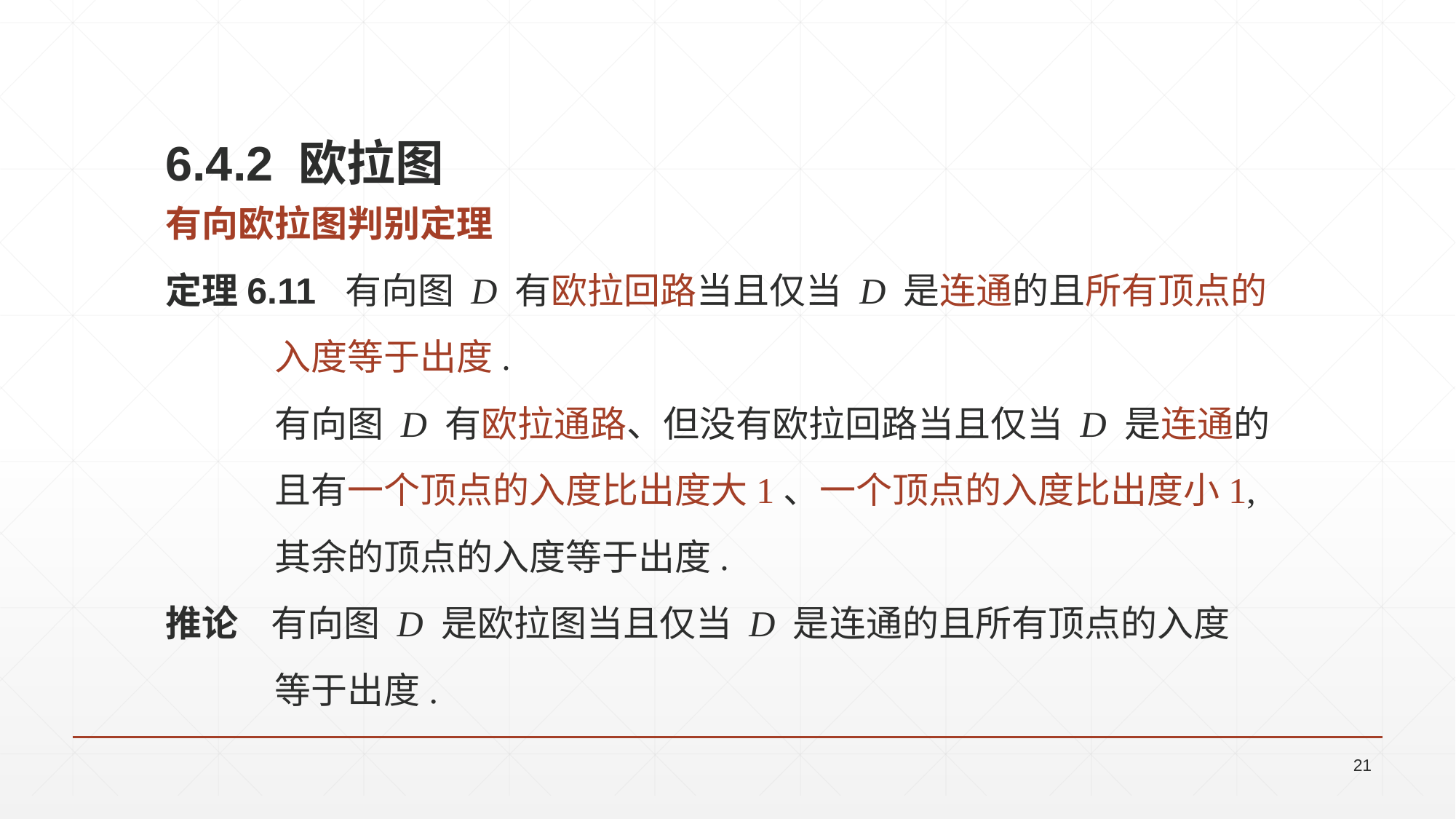

6.4.2 欧拉图
有向欧拉图判别定理
定理6.11  有向图 D 有欧拉回路当且仅当 D 是连通的且所有顶点的
         	入度等于出度.
	有向图 D 有欧拉通路、但没有欧拉回路当且仅当 D 是连通的
	且有一个顶点的入度比出度大1、一个顶点的入度比出度小1,
	其余的顶点的入度等于出度.
推论    有向图 D 是欧拉图当且仅当 D 是连通的且所有顶点的入度
	等于出度.
21